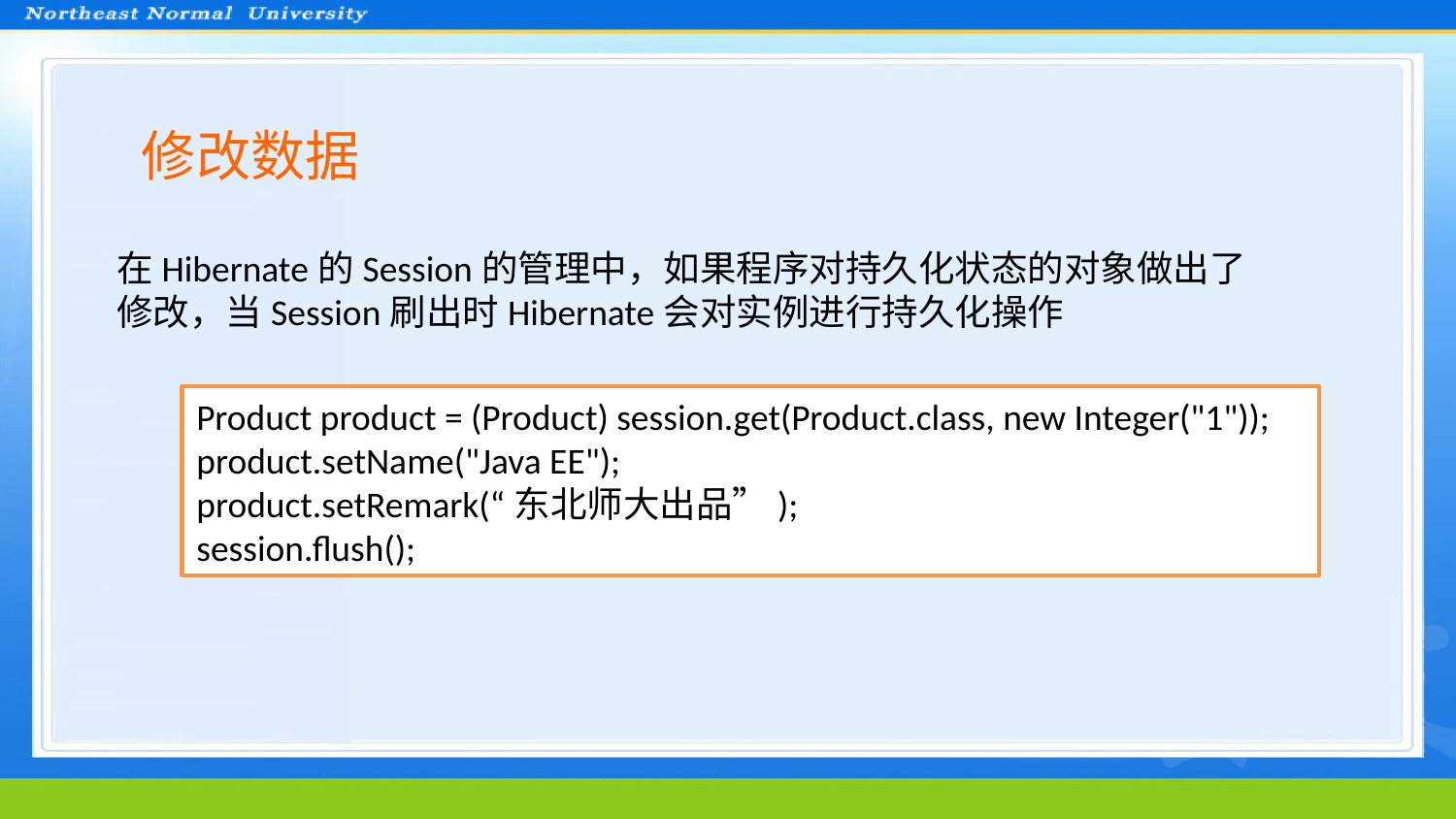

修改数据
在Hibernate的Session的管理中，如果程序对持久化状态的对象做出了修改，当Session刷出时Hibernate会对实例进行持久化操作
Product product = (Product) session.get(Product.class, new Integer("1"));
product.setName("Java EE");
product.setRemark(“东北师大出品”);
session.flush();